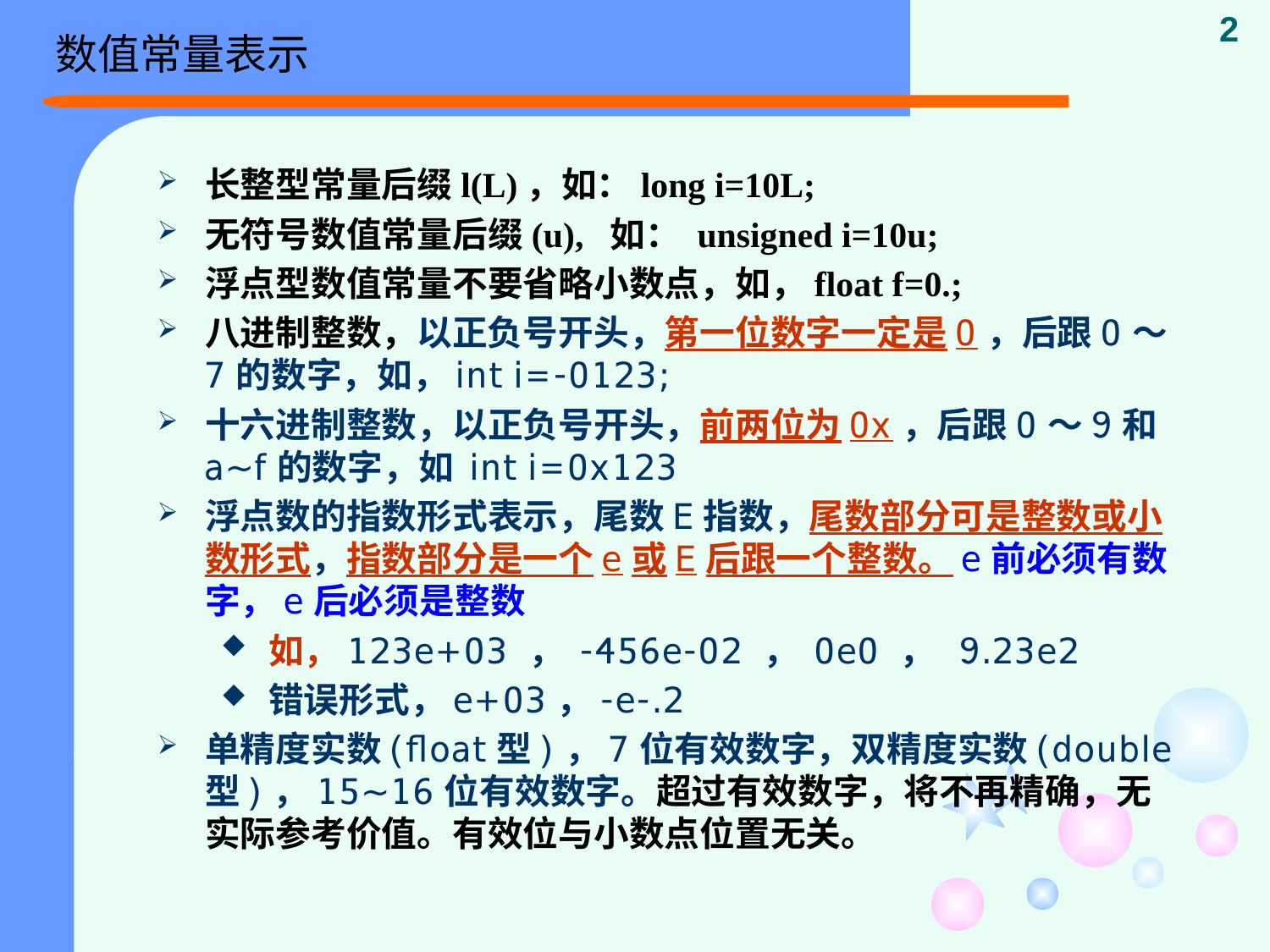

数值常量表示
2
长整型常量后缀l(L)，如：long i=10L;
无符号数值常量后缀(u),  如： unsigned i=10u;
浮点型数值常量不要省略小数点，如，float f=0.;
八进制整数，以正负号开头，第一位数字一定是0，后跟0～7的数字，如，int i=-0123;
十六进制整数，以正负号开头，前两位为0x，后跟0～9和a~f的数字，如 int i=0x123
浮点数的指数形式表示，尾数E指数，尾数部分可是整数或小数形式，指数部分是一个e或E后跟一个整数。e前必须有数字，e后必须是整数
如，123e+03 ， -456e-02 ， 0e0 ，  9.23e2
错误形式，e+03，-e-.2
单精度实数(float型)，7位有效数字，双精度实数(double型)，15~16位有效数字。超过有效数字，将不再精确，无实际参考价值。有效位与小数点位置无关。